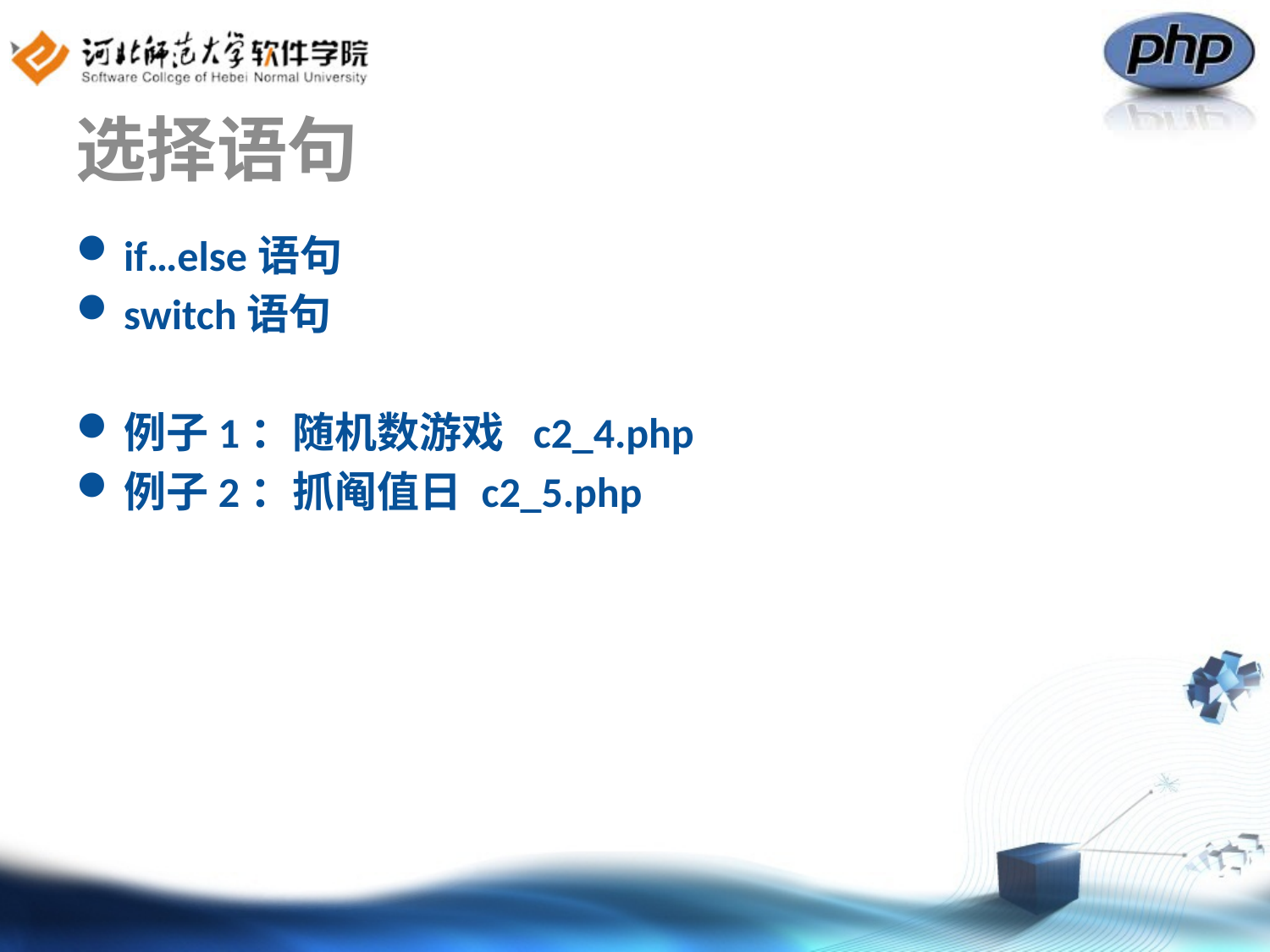

# 选择语句
if…else语句
switch语句

例子1：随机数游戏  c2_4.php
例子2：抓阄值日 c2_5.php